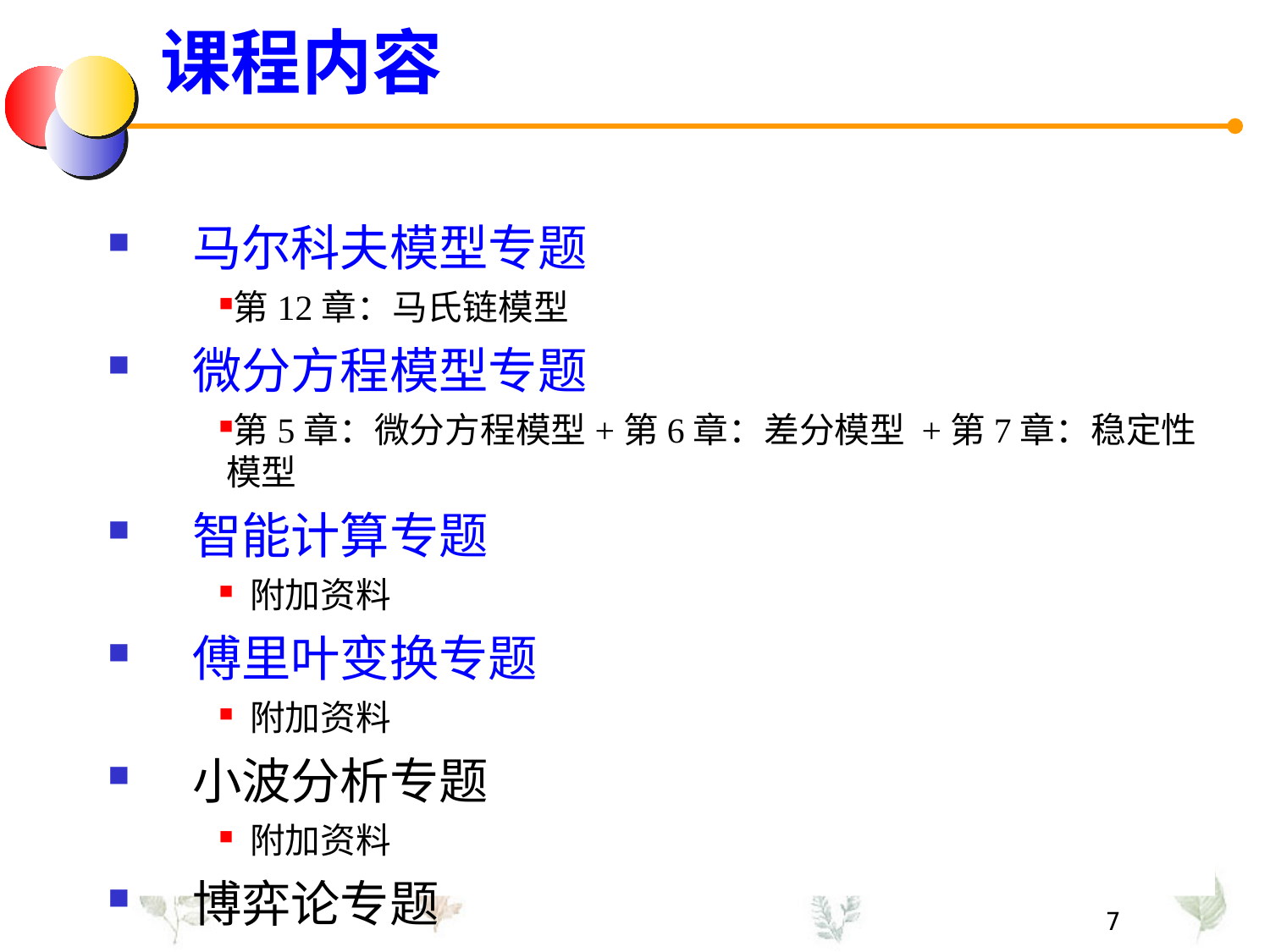

课程内容

马尔科夫模型专题
第12章：马氏链模型
微分方程模型专题
第5章：微分方程模型+第6章：差分模型 +第7章：稳定性模型
智能计算专题
 附加资料
傅里叶变换专题
 附加资料
小波分析专题
 附加资料
博弈论专题
7